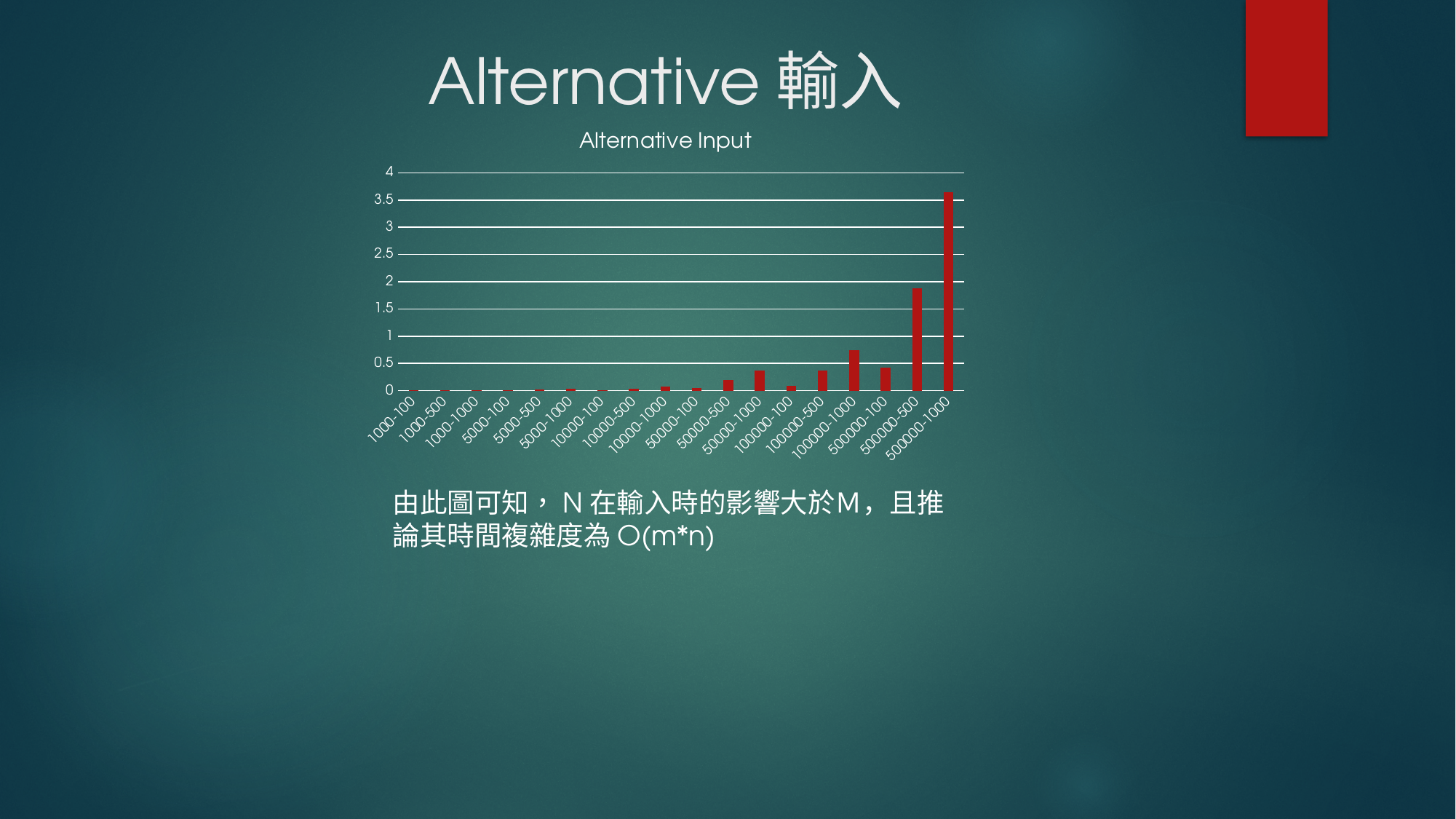

# Alternative輸入

### Chart: Alternative Input

| Category | Input |
|---|---|
| 1000-100 | 0.001 |
| 1000-500 | 0.003 |
| 1000-1000 | 0.007 |
| 5000-100 | 0.004 |
| 5000-500 | 0.018 |
| 5000-1000 | 0.038 |
| 10000-100 | 0.008 |
| 10000-500 | 0.038 |
| 10000-1000 | 0.074 |
| 50000-100 | 0.042 |
| 50000-500 | 0.189 |
| 50000-1000 | 0.369 |
| 100000-100 | 0.082 |
| 100000-500 | 0.365 |
| 100000-1000 | 0.738 |
| 500000-100 | 0.419 |
| 500000-500 | 1.874 |
| 500000-1000 | 3.642 |
由此圖可知，N在輸入時的影響大於Ｍ，且推論其時間複雜度為O(m*n)